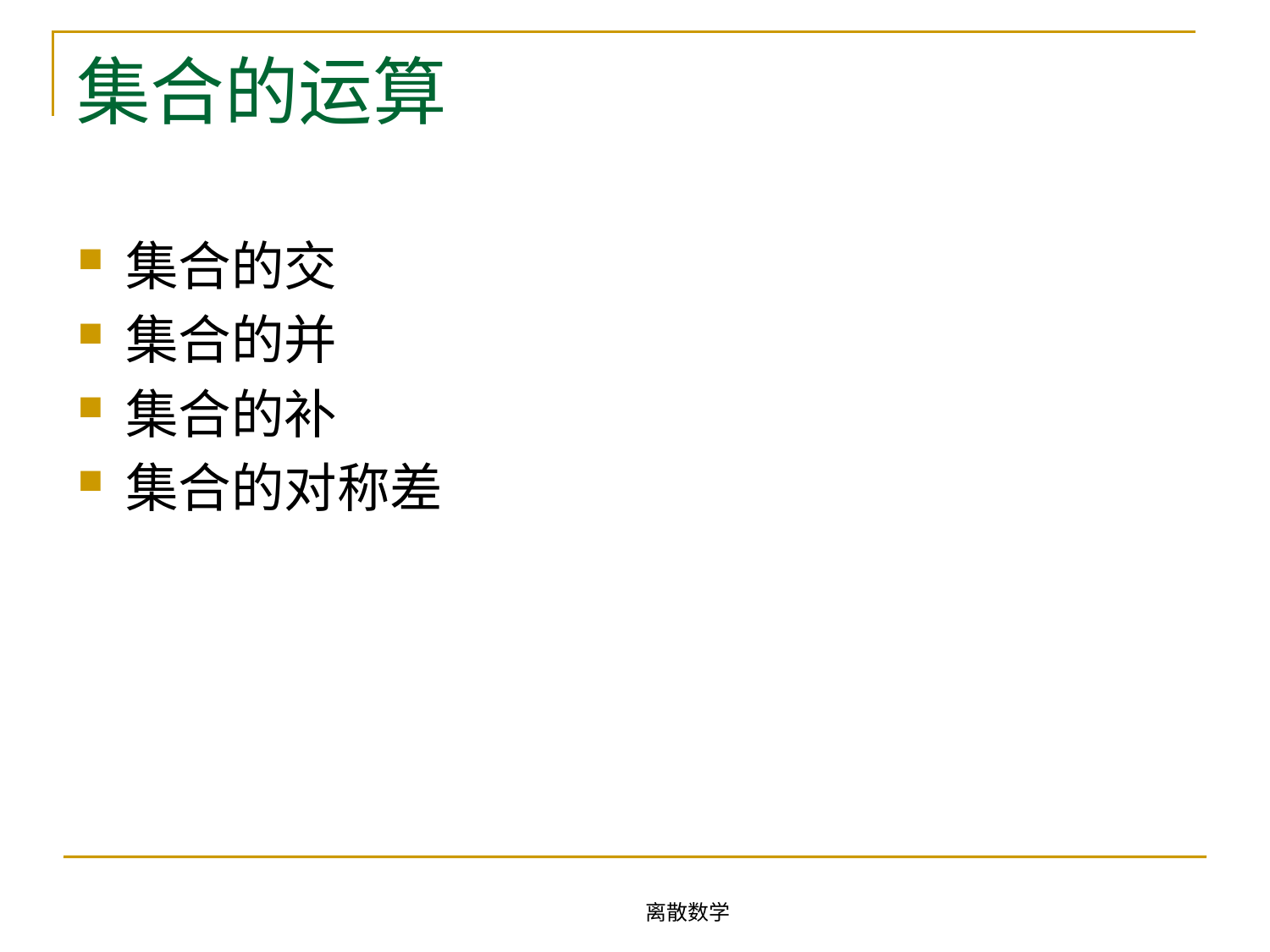

# 集合的运算
集合的交
集合的并
集合的补
集合的对称差

离散数学
21